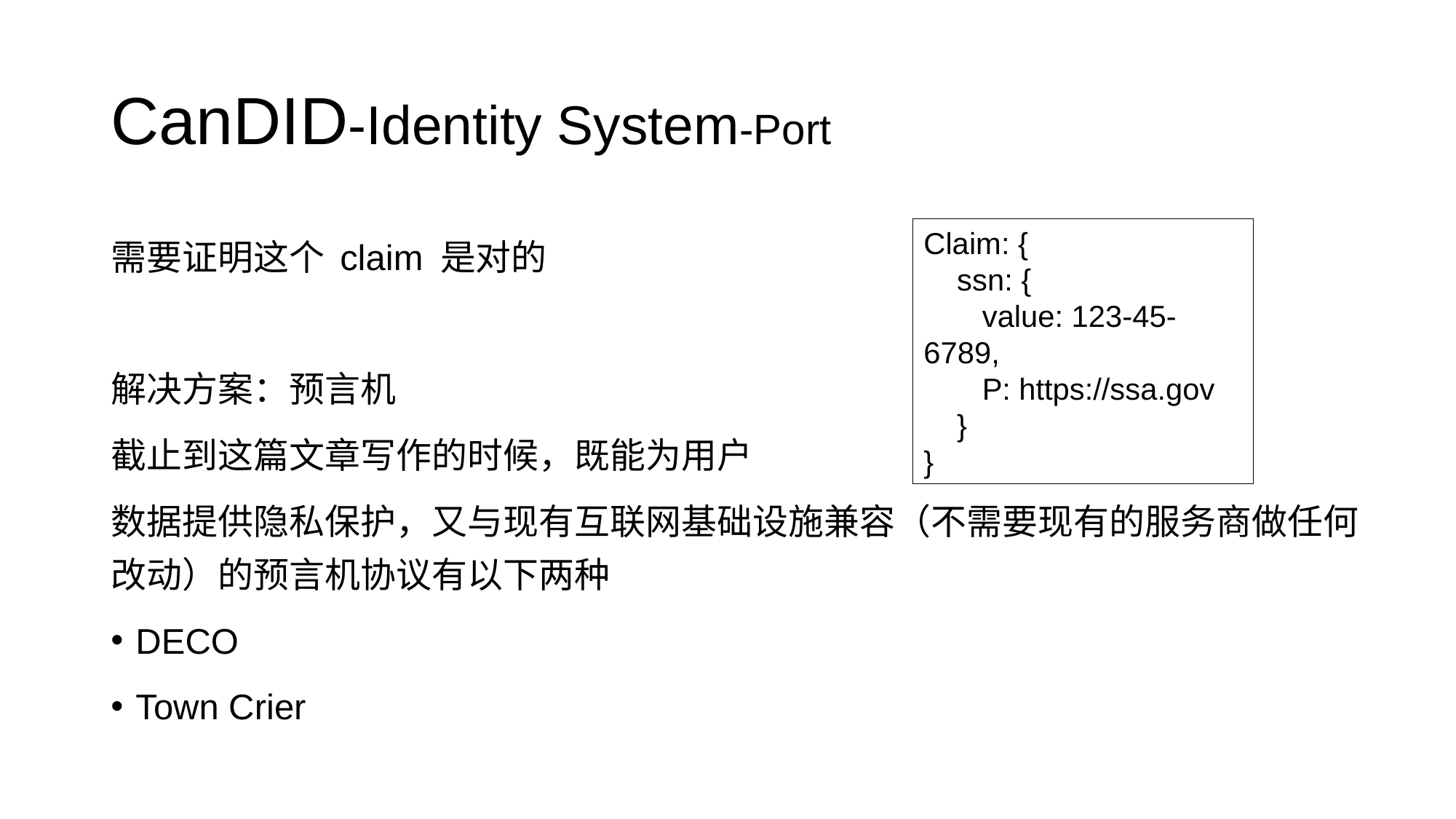

# CanDID-Identity System-Port
需要证明这个 claim 是对的

解决方案：预言机
截止到这篇文章写作的时候，既能为用户
数据提供隐私保护，又与现有互联网基础设施兼容（不需要现有的服务商做任何改动）的预言机协议有以下两种
DECO
Town Crier

Claim: {
    ssn: {
       value: 123-45-6789,
       P: https://ssa.gov
    }
}